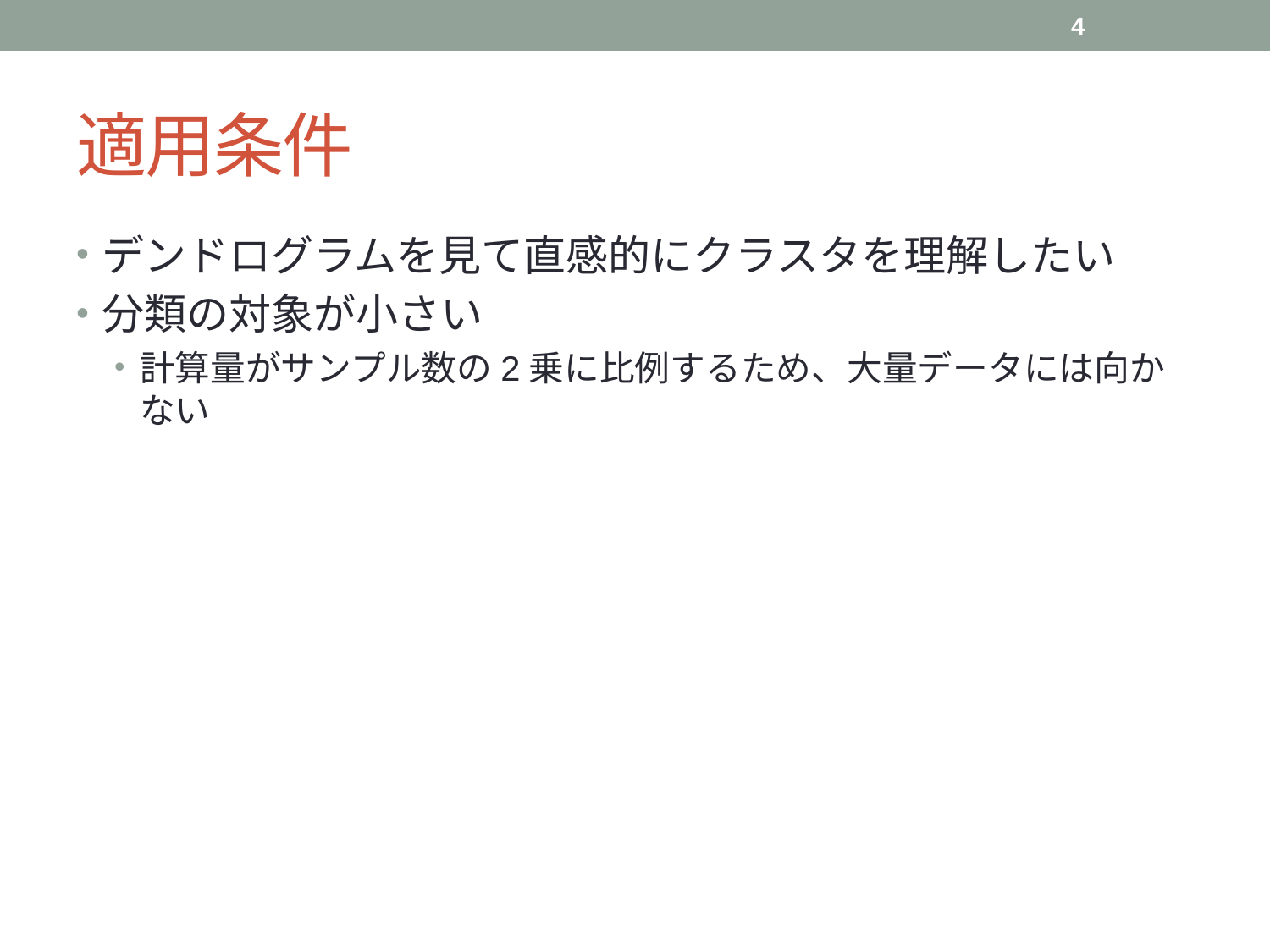

4
# 適用条件
デンドログラムを見て直感的にクラスタを理解したい
分類の対象が小さい
計算量がサンプル数の2乗に比例するため、大量データには向かない